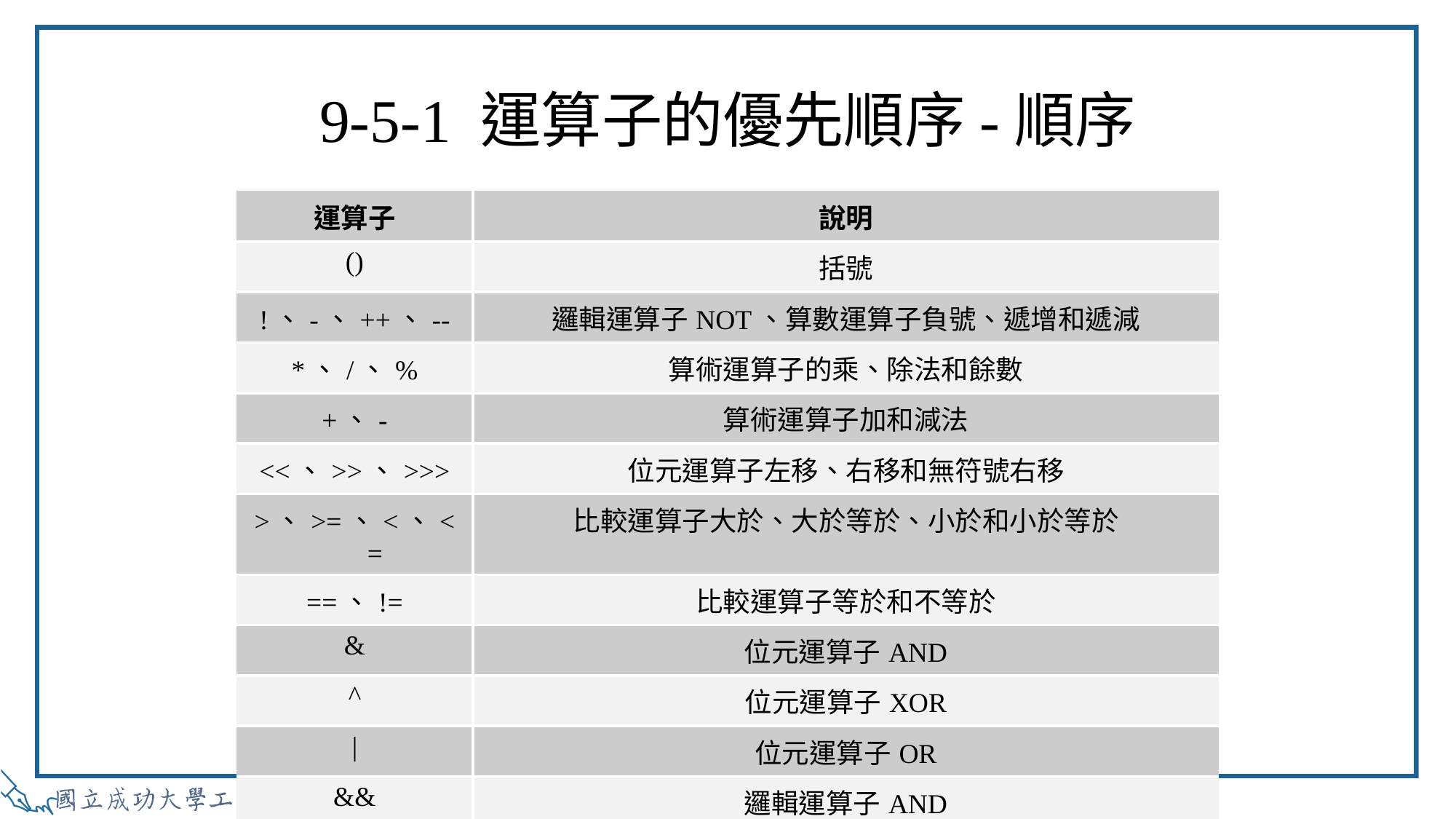

# 9-5-1 運算子的優先順序-順序
| 運算子 | 說明 |
| --- | --- |
| () | 括號 |
| !、-、++、-- | 邏輯運算子NOT、算數運算子負號、遞增和遞減 |
| \*、/、% | 算術運算子的乘、除法和餘數 |
| +、- | 算術運算子加和減法 |
| <<、>>、>>> | 位元運算子左移、右移和無符號右移 |
| >、>=、<、<= | 比較運算子大於、大於等於、小於和小於等於 |
| ==、!= | 比較運算子等於和不等於 |
| & | 位元運算子AND |
| ^ | 位元運算子XOR |
| | | 位元運算子OR |
| && | 邏輯運算子AND |
| || | 邏輯運算子OR |
| ?: | 條件運算子 |
| =、op= | 指定運算子 |